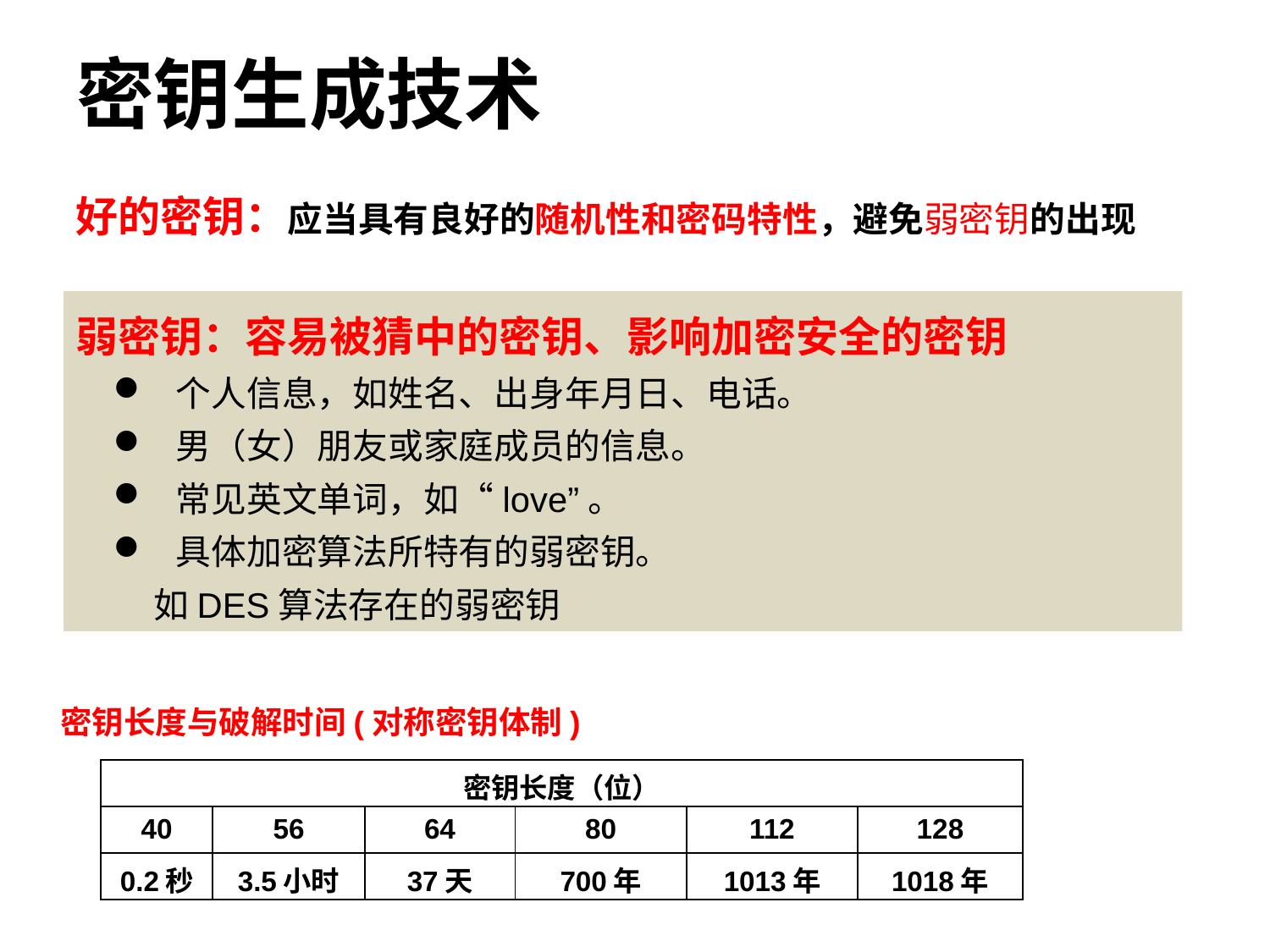

# 密钥生成技术
好的密钥：应当具有良好的随机性和密码特性，避免弱密钥的出现
弱密钥：容易被猜中的密钥、影响加密安全的密钥
个人信息，如姓名、出身年月日、电话。
男（女）朋友或家庭成员的信息。
常见英文单词，如“love”。
具体加密算法所特有的弱密钥。
    如DES算法存在的弱密钥
密钥长度与破解时间(对称密钥体制)
| 密钥长度（位） |  |  |  |  |  |
| --- | --- | --- | --- | --- | --- |
| 40 | 56 | 64 | 80 | 112 | 128 |
| 0.2秒 | 3.5小时 | 37天 | 700年 | 1013年 | 1018年 |